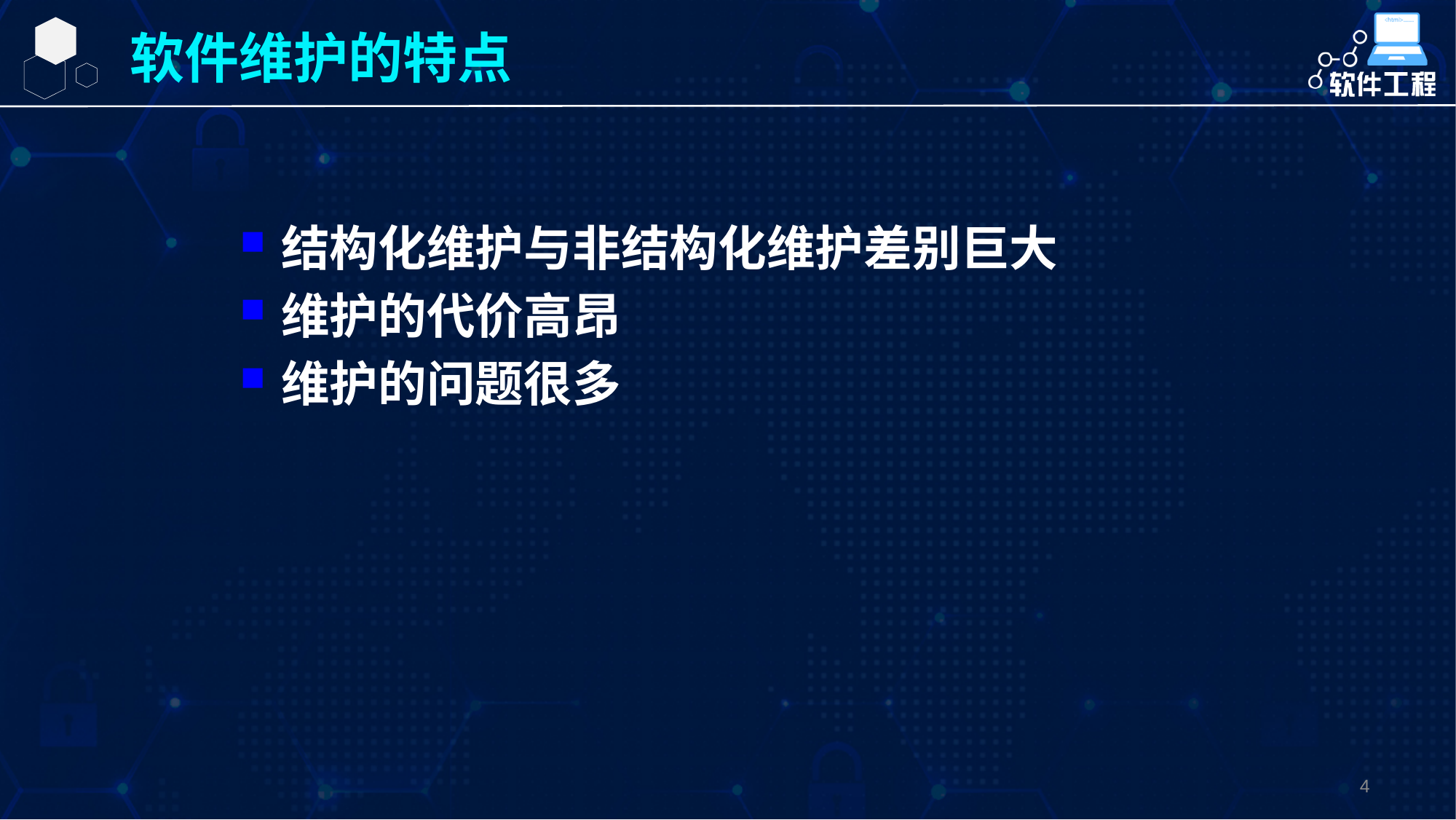

软件维护的特点
结构化维护与非结构化维护差别巨大
维护的代价高昂
维护的问题很多
4